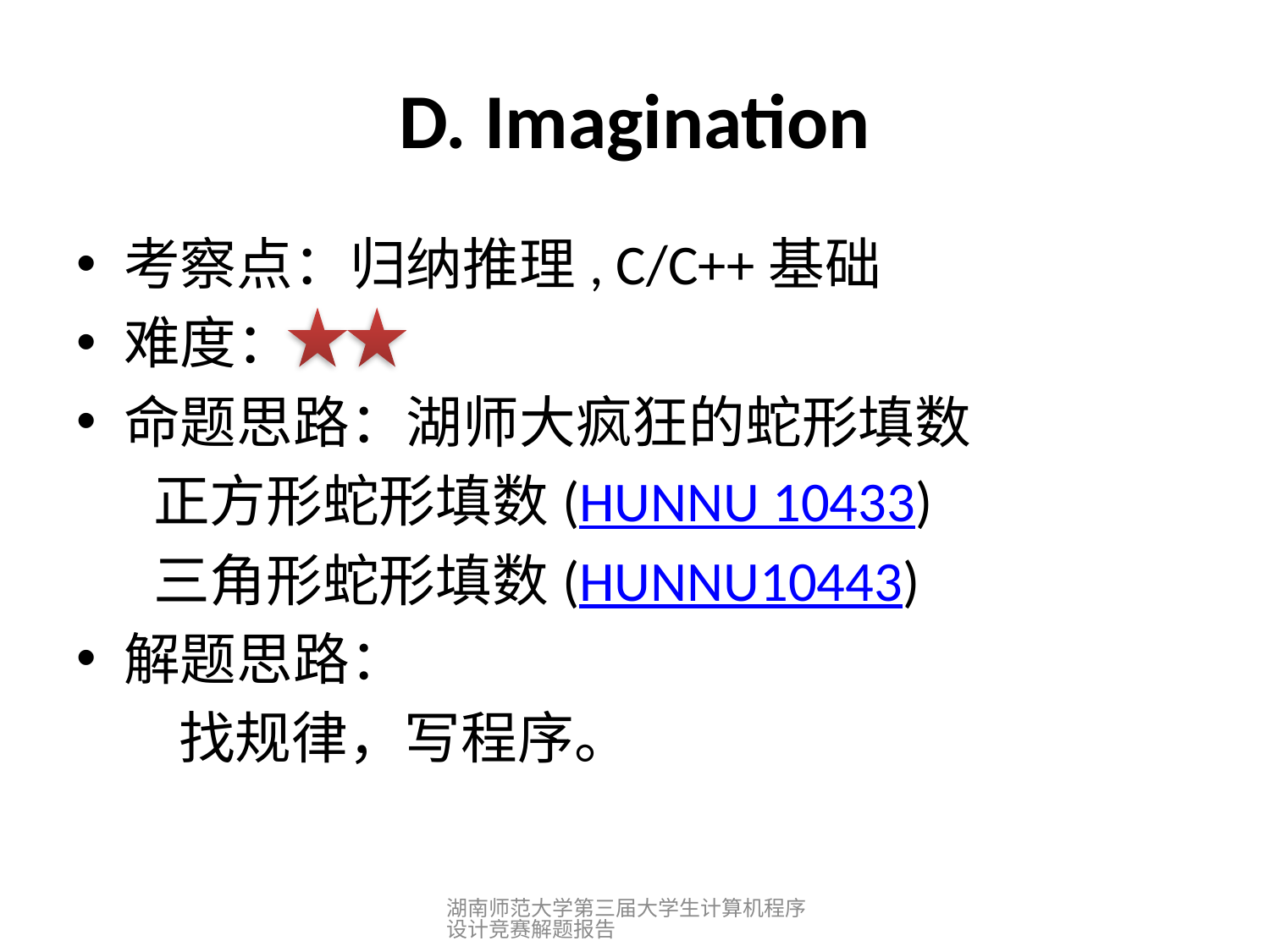

# D. Imagination
考察点：归纳推理, C/C++基础
难度：
命题思路：湖师大疯狂的蛇形填数
     正方形蛇形填数(HUNNU 10433)
     三角形蛇形填数(HUNNU10443)
解题思路：
       找规律，写程序。

湖南师范大学第三届大学生计算机程序设计竞赛解题报告